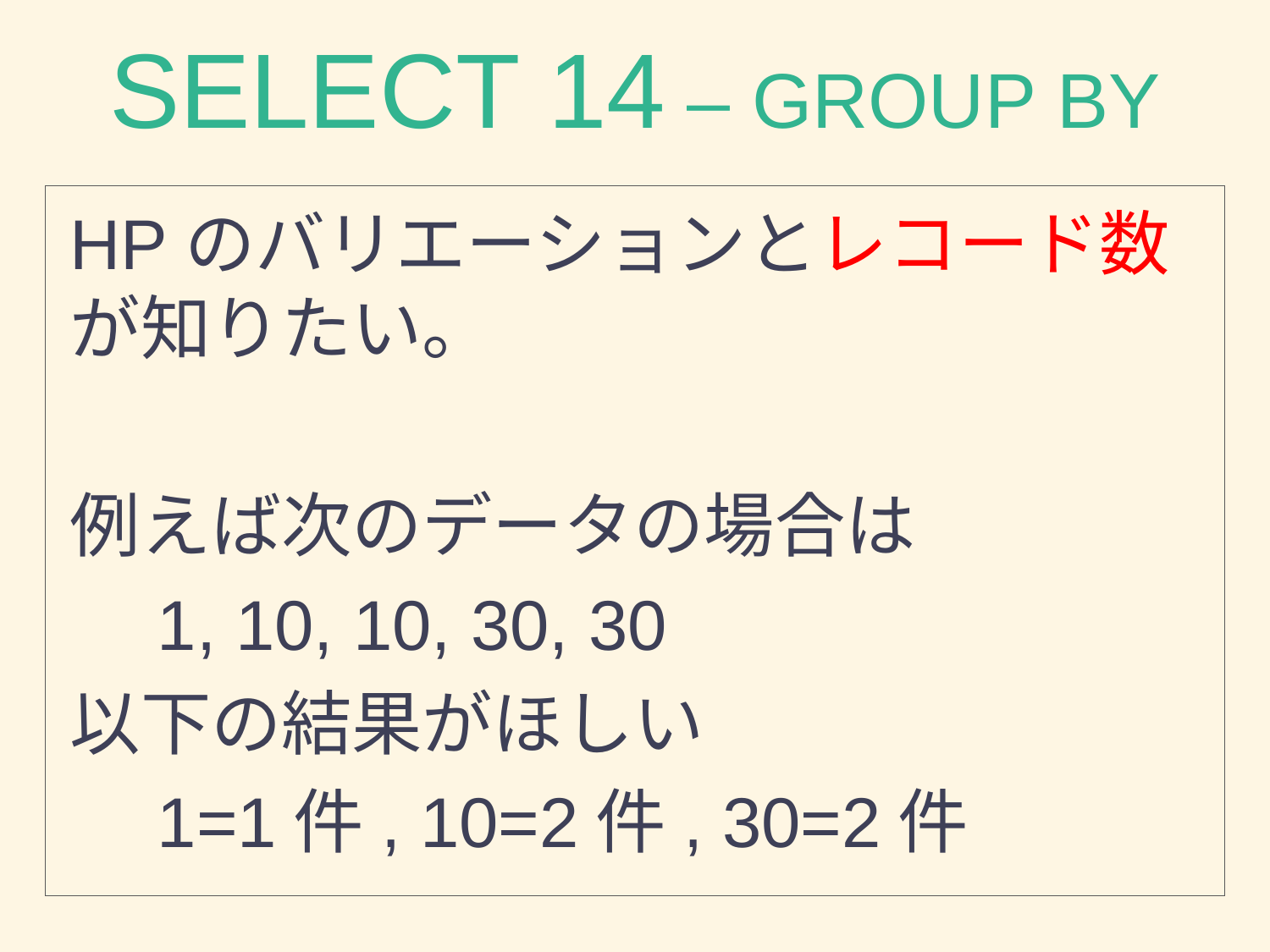

# SELECT 14 – GROUP BY
HPのバリエーションとレコード数が知りたい。

例えば次のデータの場合は
　1, 10, 10, 30, 30
以下の結果がほしい
　1=1件, 10=2件, 30=2件